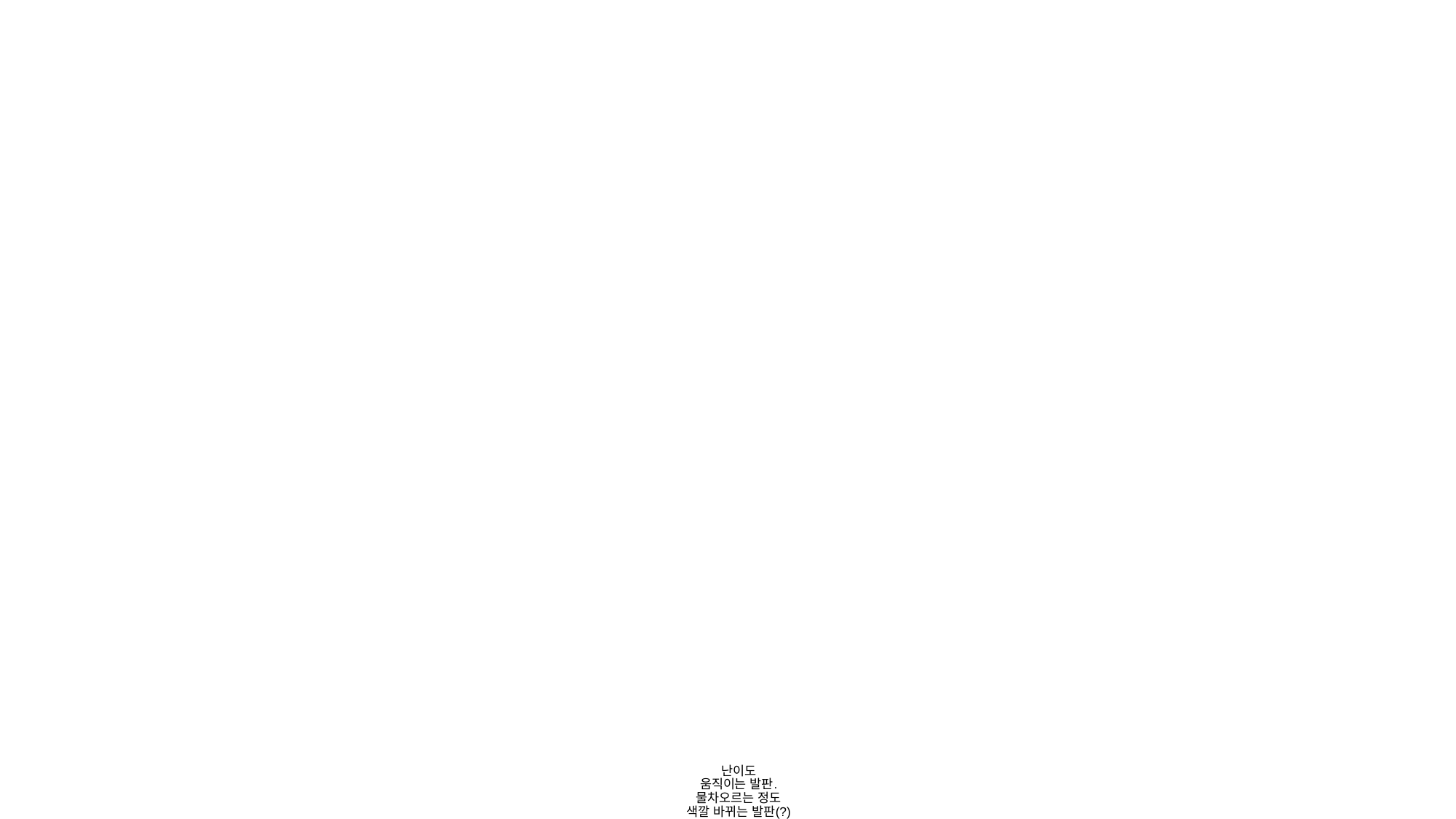

# 난이도 움직이는 발판. 물차오르는 정도 색깔 바뀌는 발판(?) 1회용 발판 빨리 밟으면 부서지는 발판 파도속도의 최대치를 찾자